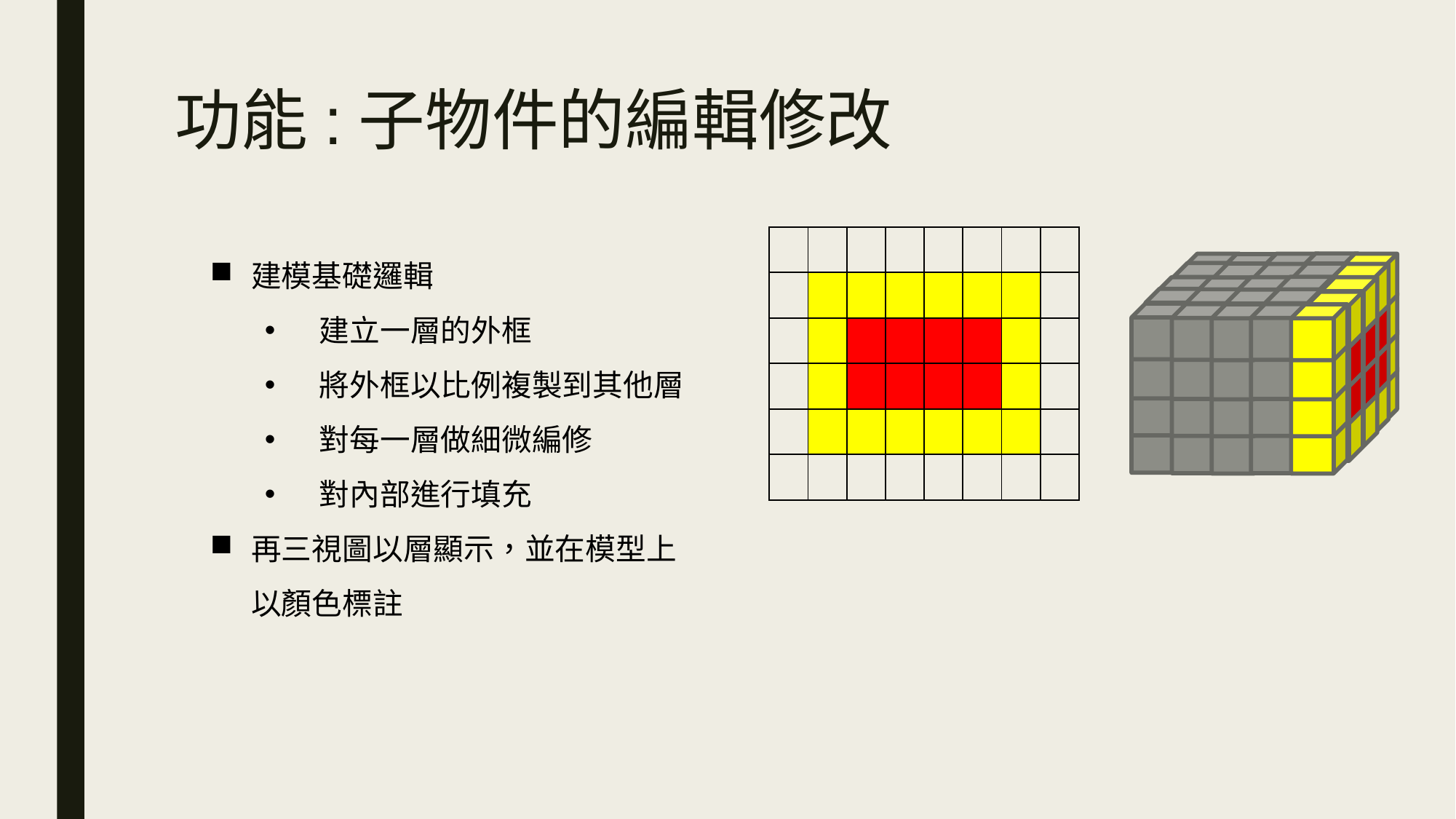

# 功能:子物件的編輯修改
|  |  |  |  |  |  |  |  |
| --- | --- | --- | --- | --- | --- | --- | --- |
|  |  |  |  |  |  |  |  |
|  |  |  |  |  |  |  |  |
|  |  |  |  |  |  |  |  |
|  |  |  |  |  |  |  |  |
|  |  |  |  |  |  |  |  |
建模基礎邏輯
建立一層的外框
將外框以比例複製到其他層
對每一層做細微編修
對內部進行填充
再三視圖以層顯示，並在模型上以顏色標註